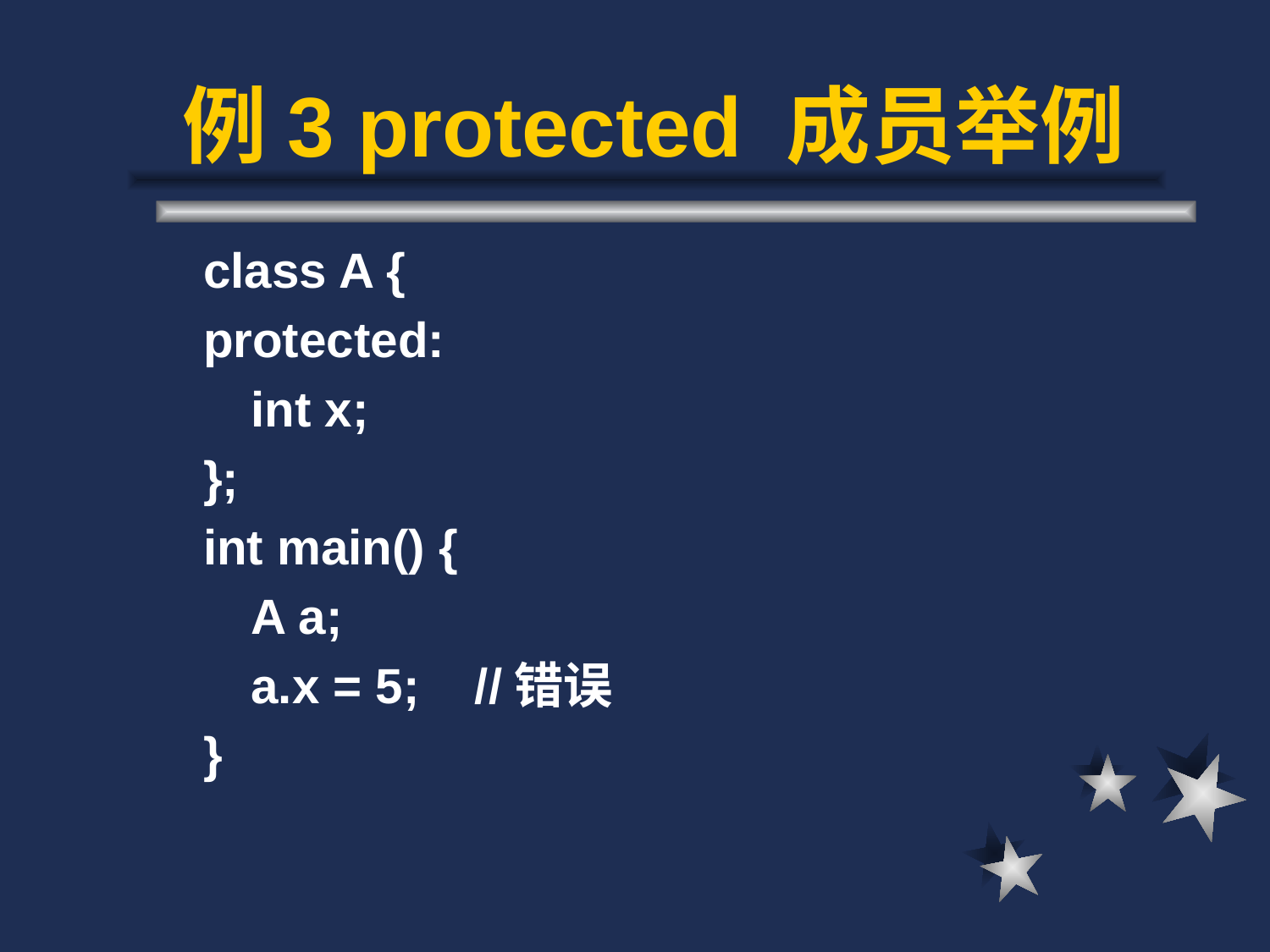

# 例3 protected 成员举例
class A {
protected:
	int x;
};
int main() {
	A a;
	a.x = 5;    //错误
}
19